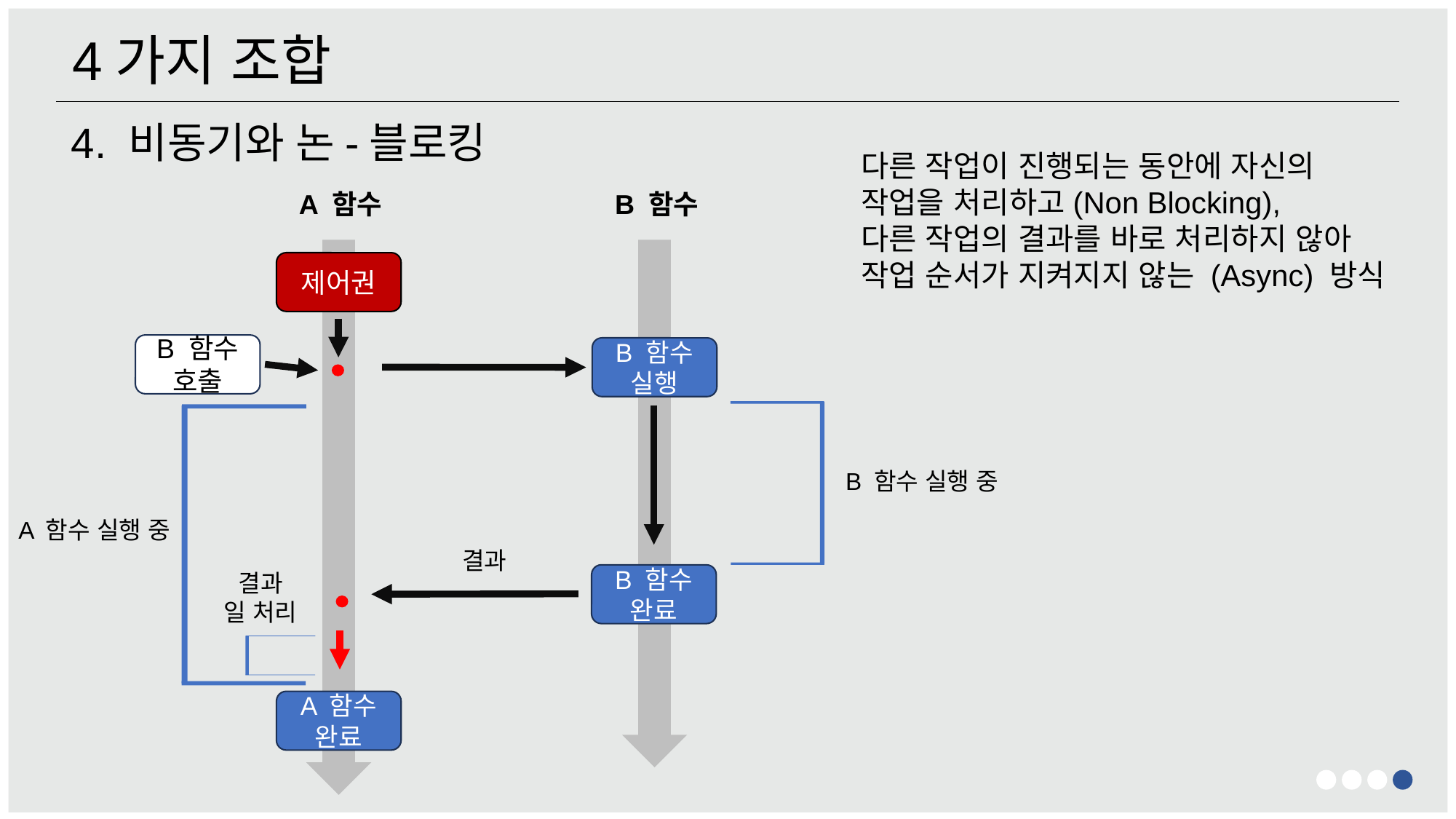

4가지 조합
4. 비동기와 논-블로킹
다른 작업이 진행되는 동안에 자신의 작업을 처리하고(Non Blocking),
다른 작업의 결과를 바로 처리하지 않아 작업 순서가 지켜지지 않는 (Async) 방식
A 함수
B 함수

제어권
B 함수 호출
B 함수 실행

B 함수 실행 중
A 함수 실행 중
결과
결과
일 처리
B 함수 완료

A 함수 완료